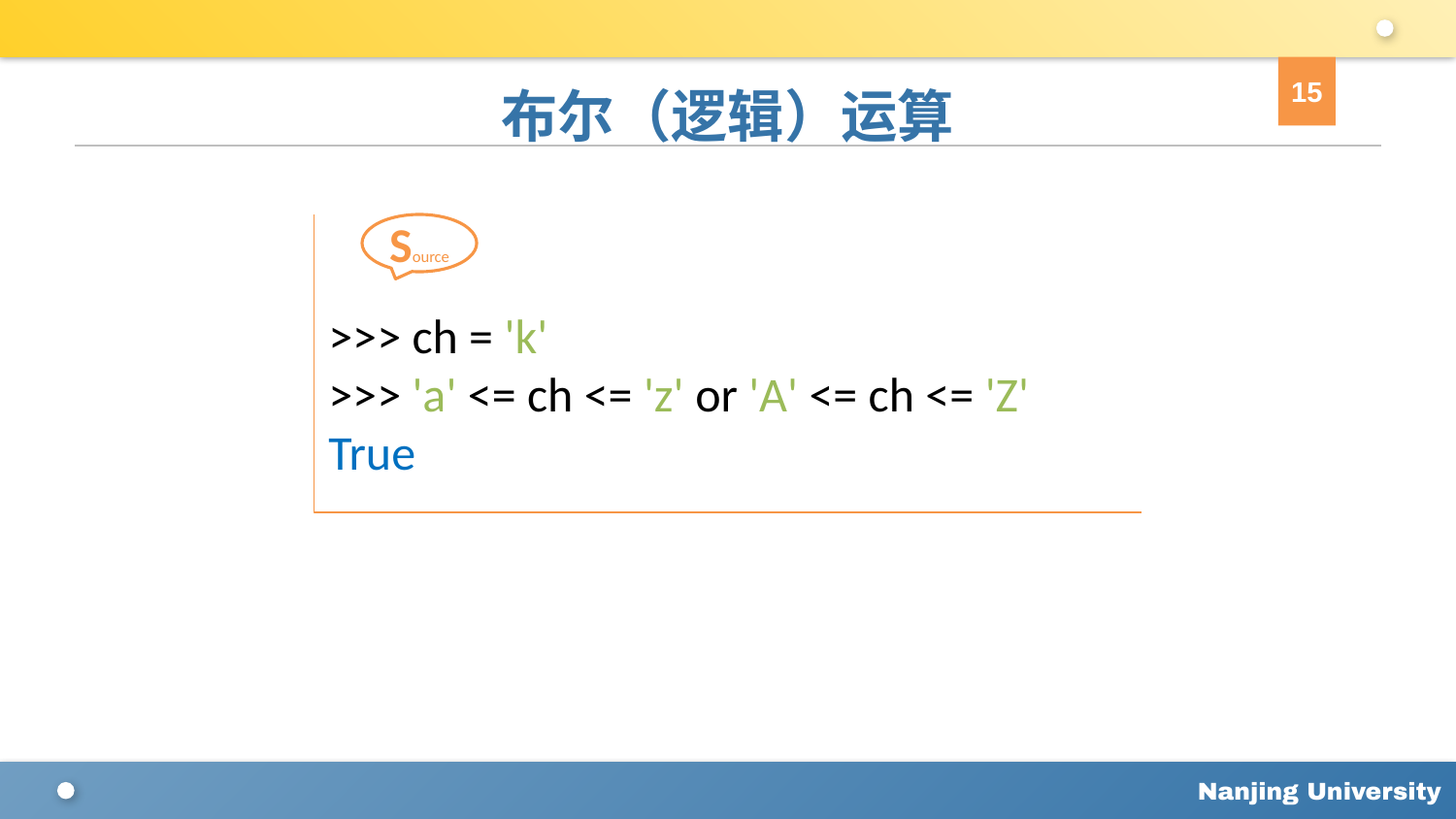

15
# 布尔（逻辑）运算

>>> ch = 'k'
>>> 'a' <= ch <= 'z' or 'A' <= ch <= 'Z'
True

Source